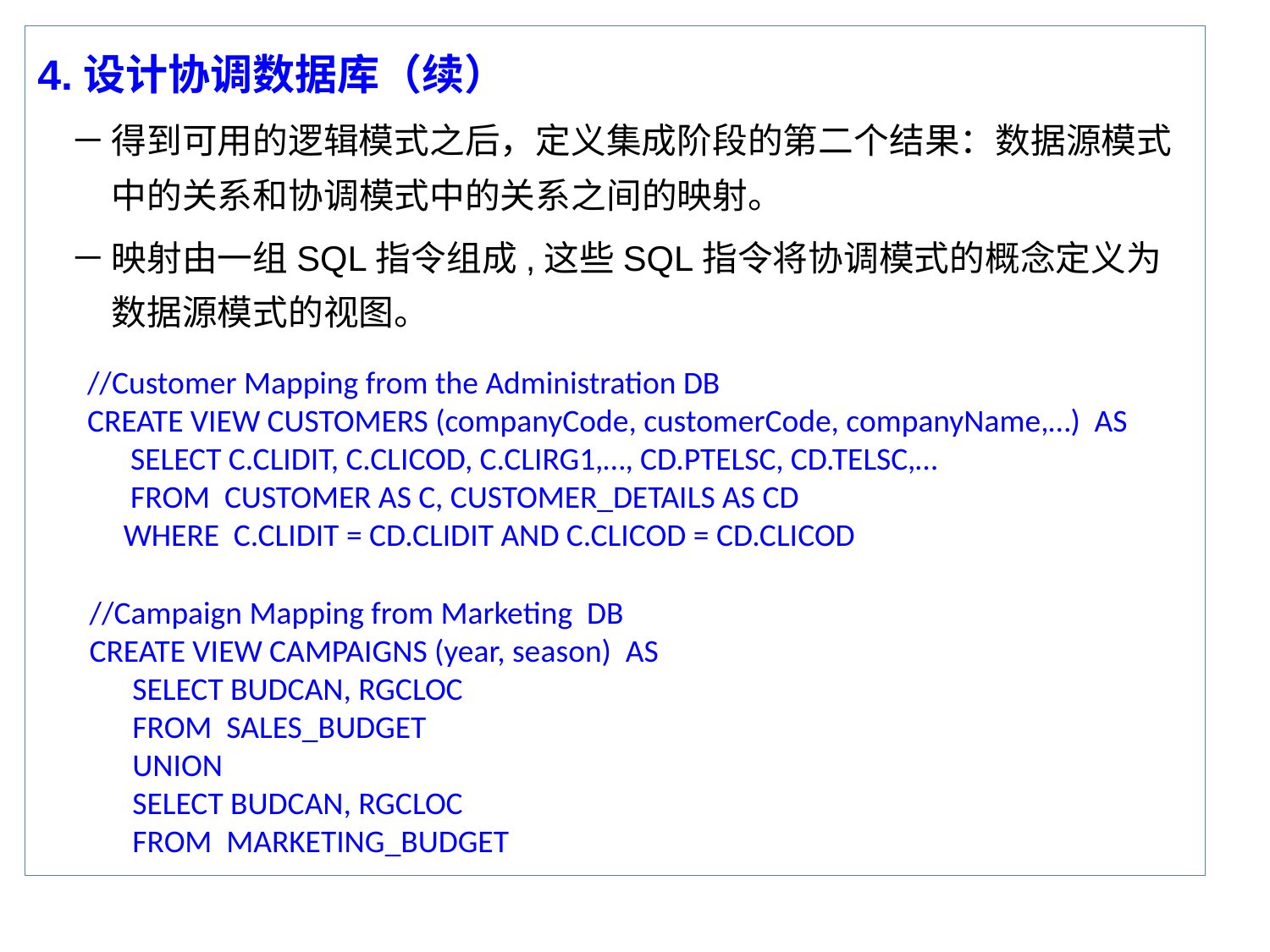

4.设计协调数据库（续）
得到可用的逻辑模式之后，定义集成阶段的第二个结果：数据源模式中的关系和协调模式中的关系之间的映射。
映射由一组SQL指令组成,这些SQL指令将协调模式的概念定义为数据源模式的视图。
//Customer Mapping from the Administration DB
CREATE VIEW CUSTOMERS (companyCode, customerCode, companyName,…)  AS
      SELECT C.CLIDIT, C.CLICOD, C.CLIRG1,…, CD.PTELSC, CD.TELSC,…
      FROM  CUSTOMER AS C, CUSTOMER_DETAILS AS CD
     WHERE  C.CLIDIT = CD.CLIDIT AND C.CLICOD = CD.CLICOD
//Campaign Mapping from Marketing  DB
CREATE VIEW CAMPAIGNS (year, season)  AS
      SELECT BUDCAN, RGCLOC
      FROM  SALES_BUDGET
      UNION
      SELECT BUDCAN, RGCLOC
      FROM  MARKETING_BUDGET
27